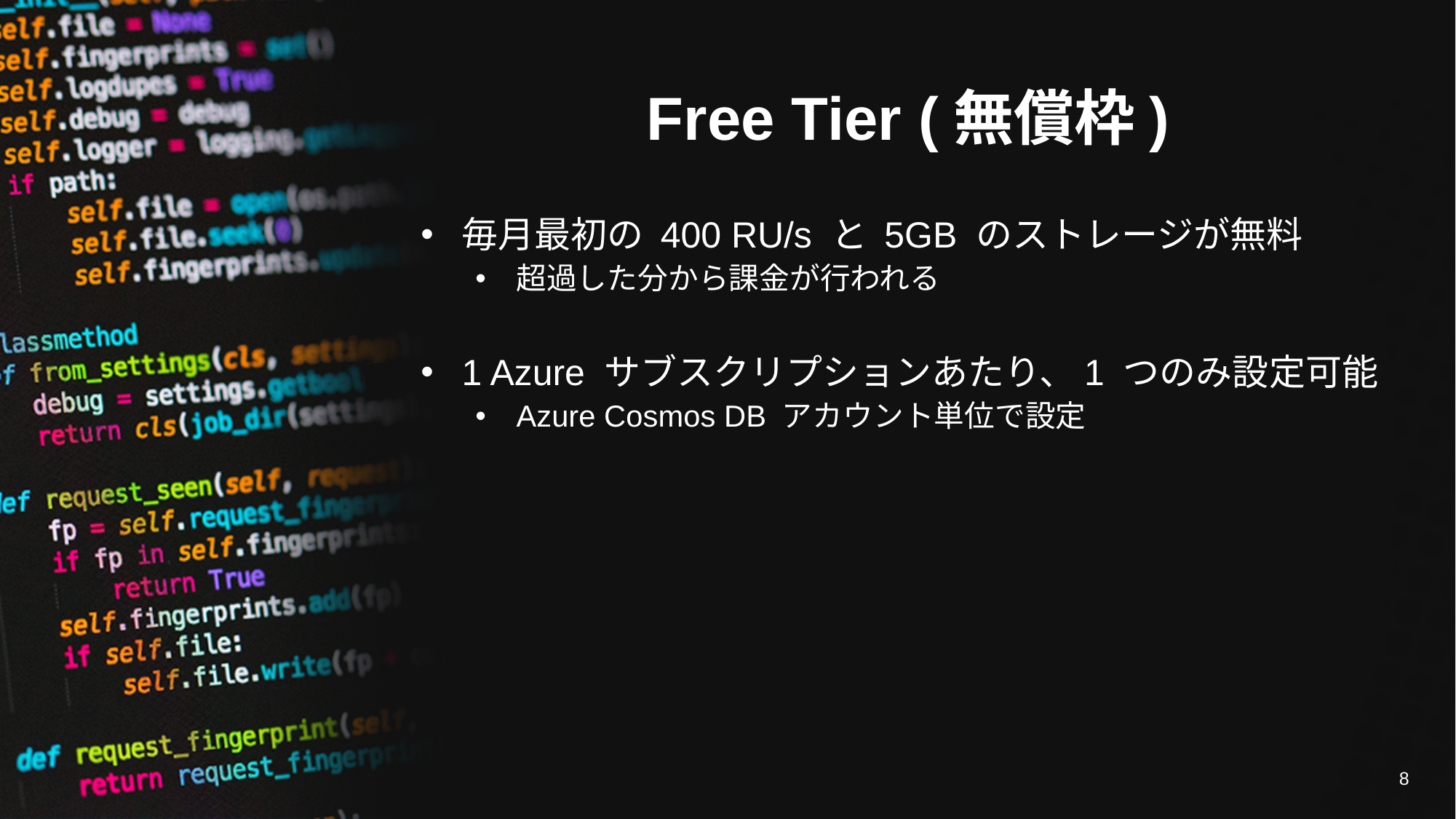

# Free Tier (無償枠)
毎月最初の 400 RU/s と 5GB のストレージが無料
超過した分から課金が行われる

1 Azure サブスクリプションあたり、1 つのみ設定可能
Azure Cosmos DB アカウント単位で設定

8